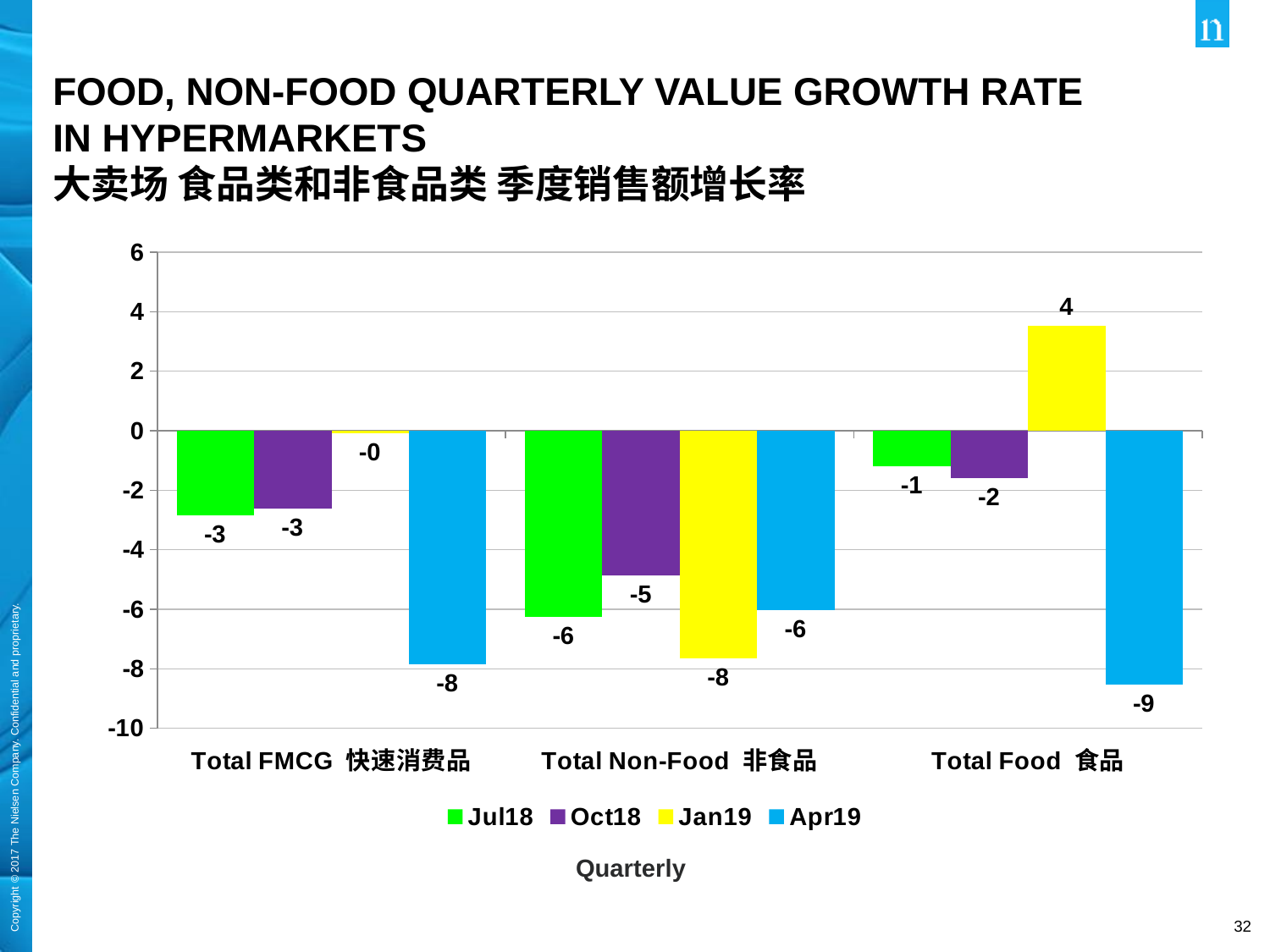

Food, Non-Food Quarterly Value Growth Rate
in Hypermarkets
大卖场 食品类和非食品类 季度销售额增长率

### Chart

| Category | Jul18 | Oct18 | Jan19 | Apr19 |
|---|---|---|---|---|
| Total FMCG 快速消费品 | -2.832660885 | -2.619554171 | -0.074972179 | -7.848619367 |
| Total Non-Food 非食品 | -6.261539919 | -4.876206235 | -7.641759512 | -6.03533144 |
| Total Food 食品 | -1.208996647 | -1.606628575 | 3.53916715 | -8.528236925 |
Quarterly